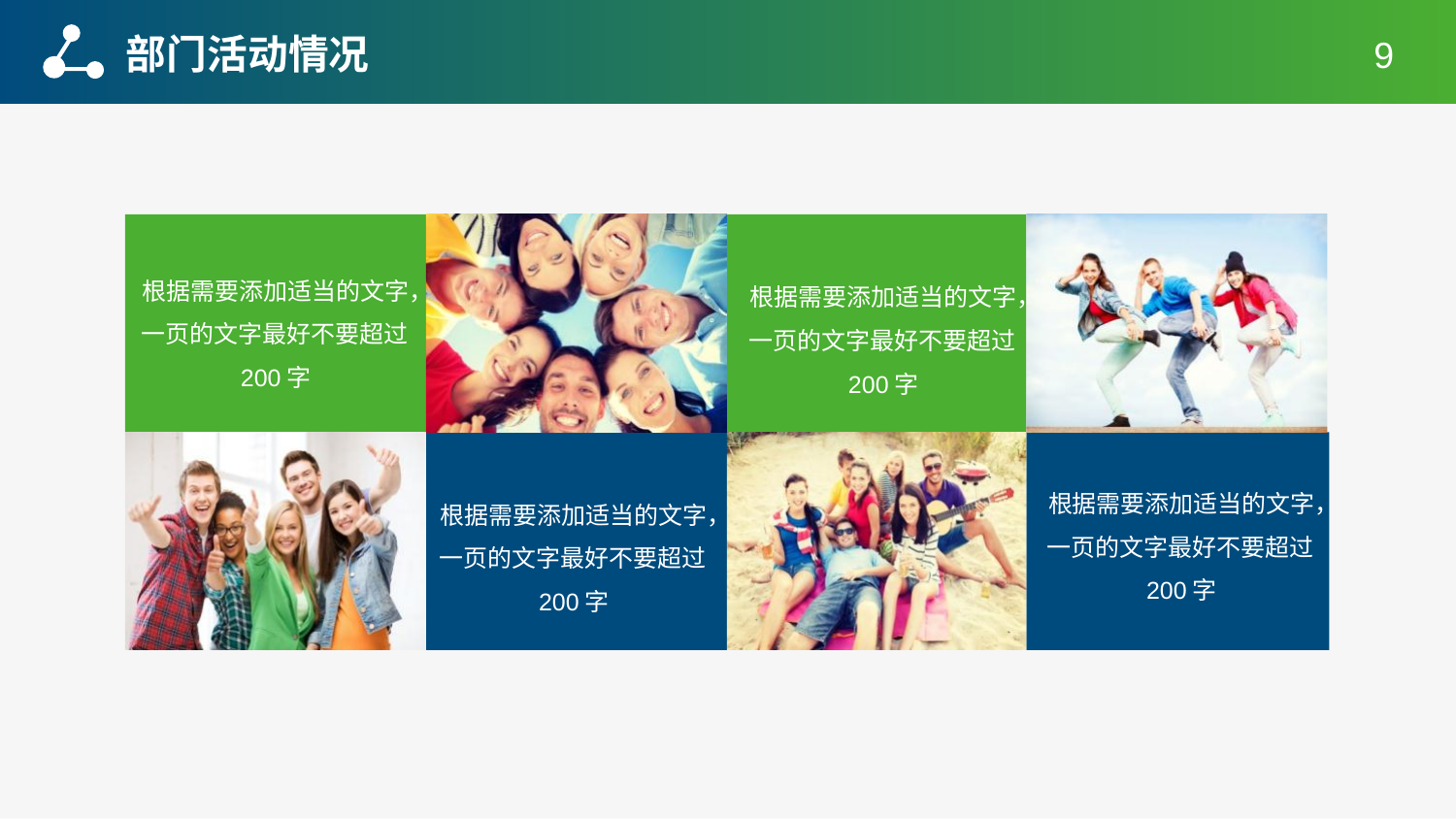

部门活动情况

9

根据需要添加适当的文字，一页的文字最好不要超过200字
根据需要添加适当的文字，一页的文字最好不要超过200字

根据需要添加适当的文字，一页的文字最好不要超过200字
根据需要添加适当的文字，一页的文字最好不要超过200字